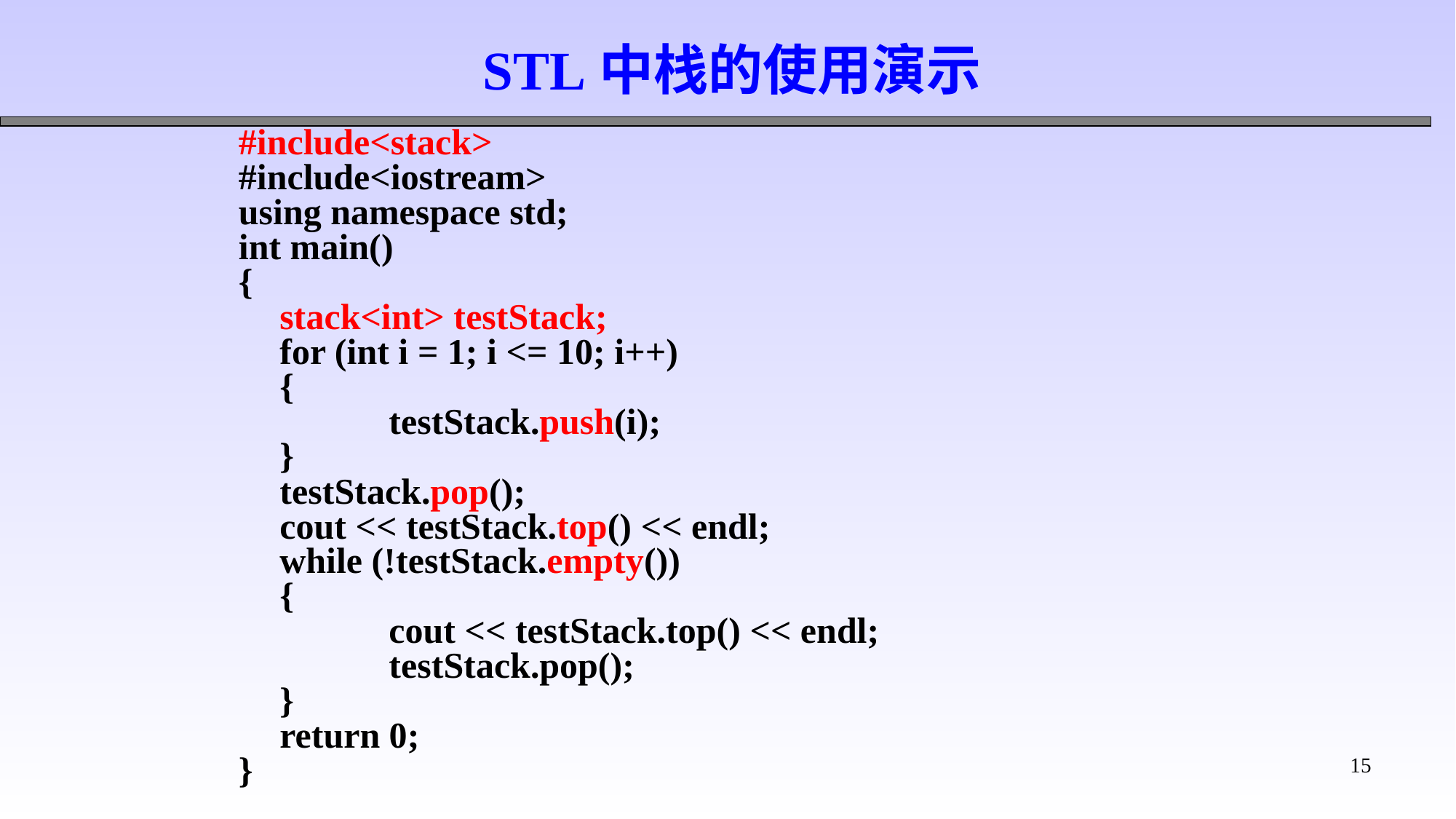

# STL中栈的使用演示
#include<stack>
#include<iostream>
using namespace std;
int main()
{
	stack<int> testStack;
	for (int i = 1; i <= 10; i++)
	{
		testStack.push(i);
	}
	testStack.pop();
	cout << testStack.top() << endl;
	while (!testStack.empty())
	{
		cout << testStack.top() << endl;
		testStack.pop();
	}
	return 0;
}
15